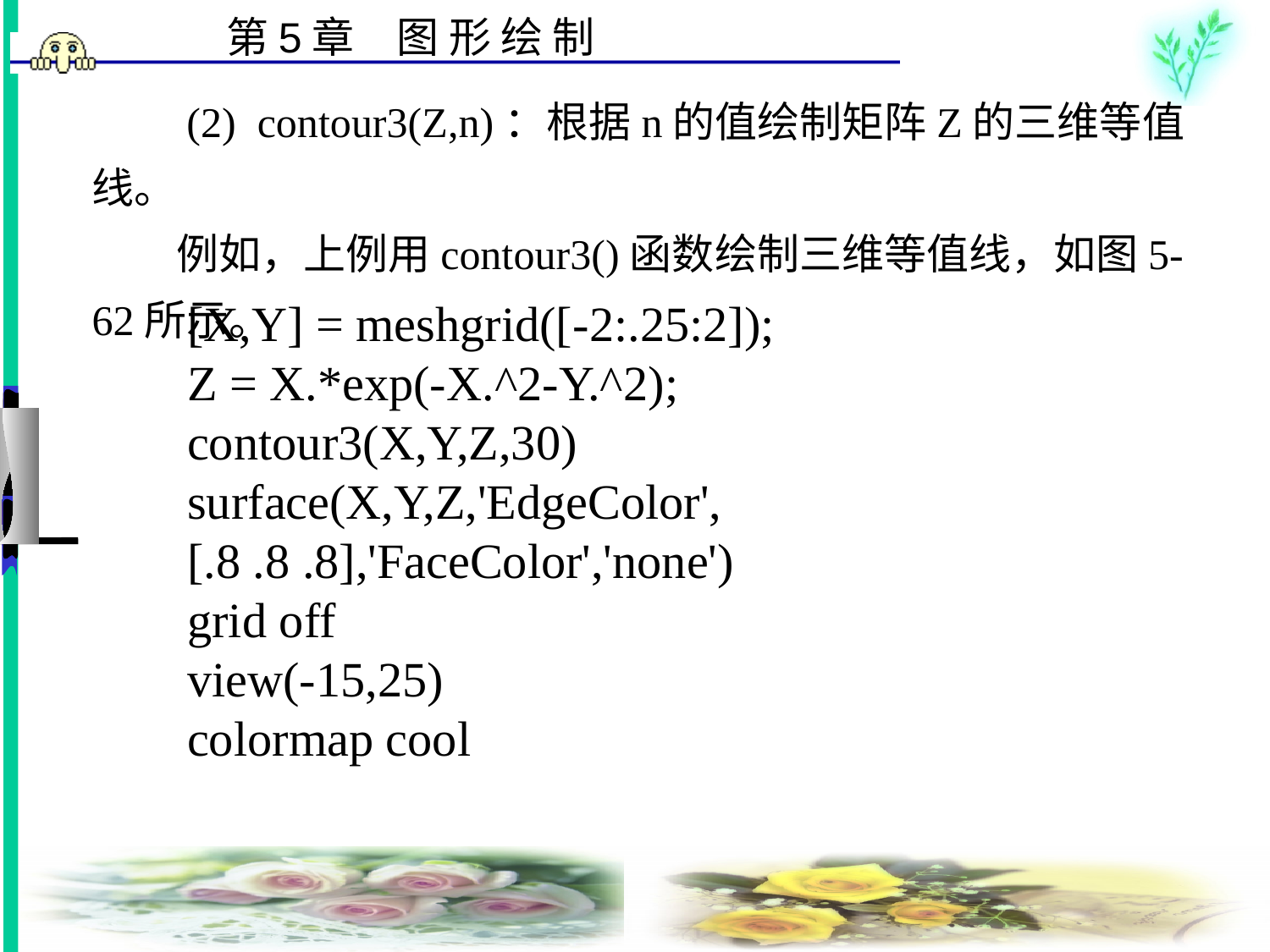

# (2)  contour3(Z,n)：根据n的值绘制矩阵Z的三维等值线。 　　例如，上例用contour3()函数绘制三维等值线，如图5-62所示。
[X,Y] = meshgrid([-2:.25:2]);
Z = X.*exp(-X.^2-Y.^2);
contour3(X,Y,Z,30)
surface(X,Y,Z,'EdgeColor',[.8 .8 .8],'FaceColor','none')
grid off
view(-15,25)
colormap cool